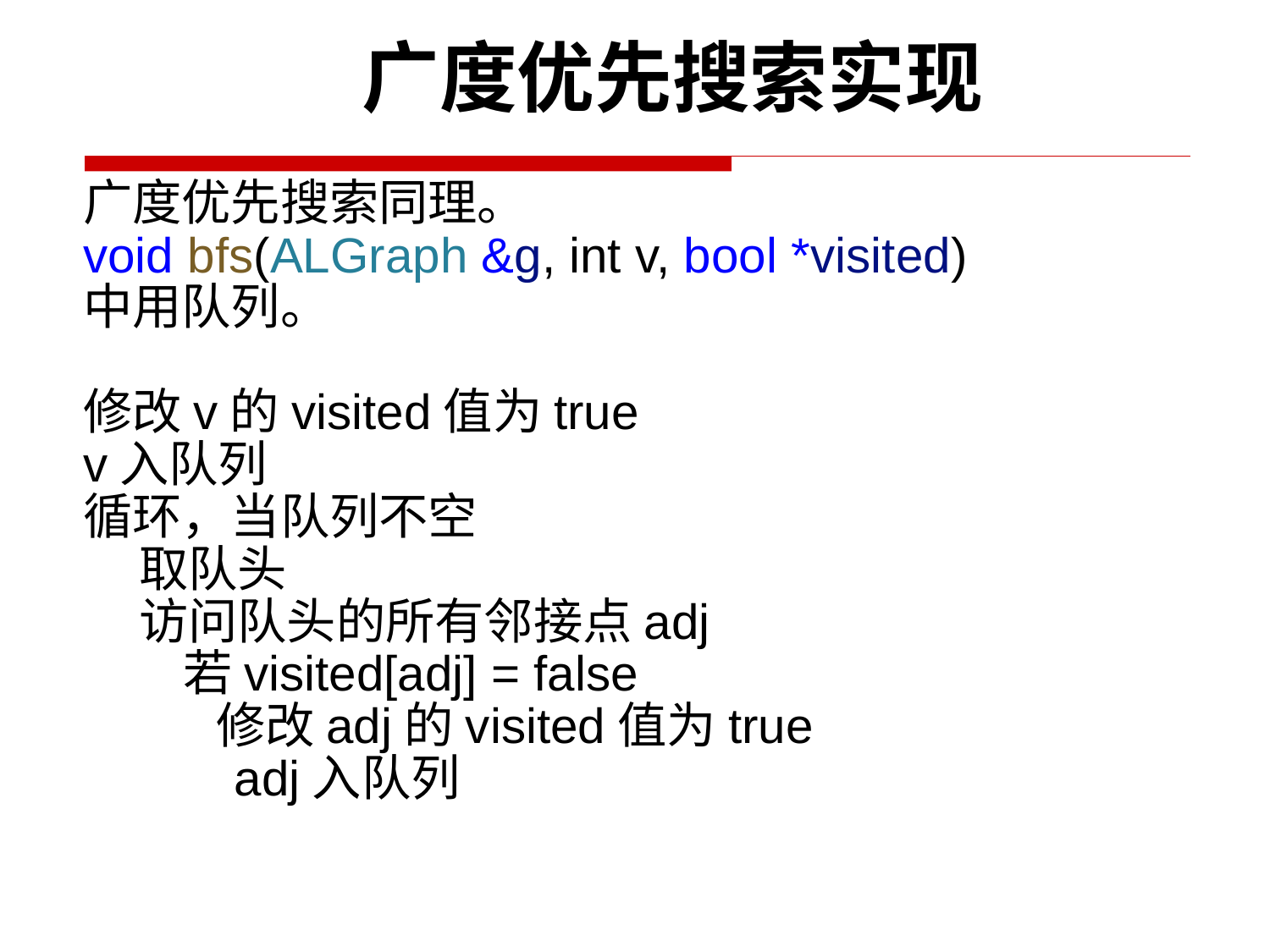

广度优先搜索实现
广度优先搜索同理。
void bfs(ALGraph &g, int v, bool *visited)
中用队列。

修改v的visited值为true
v入队列
循环，当队列不空
    取队头
    访问队头的所有邻接点adj
        若visited[adj] = false
           修改adj的visited值为true
           adj入队列